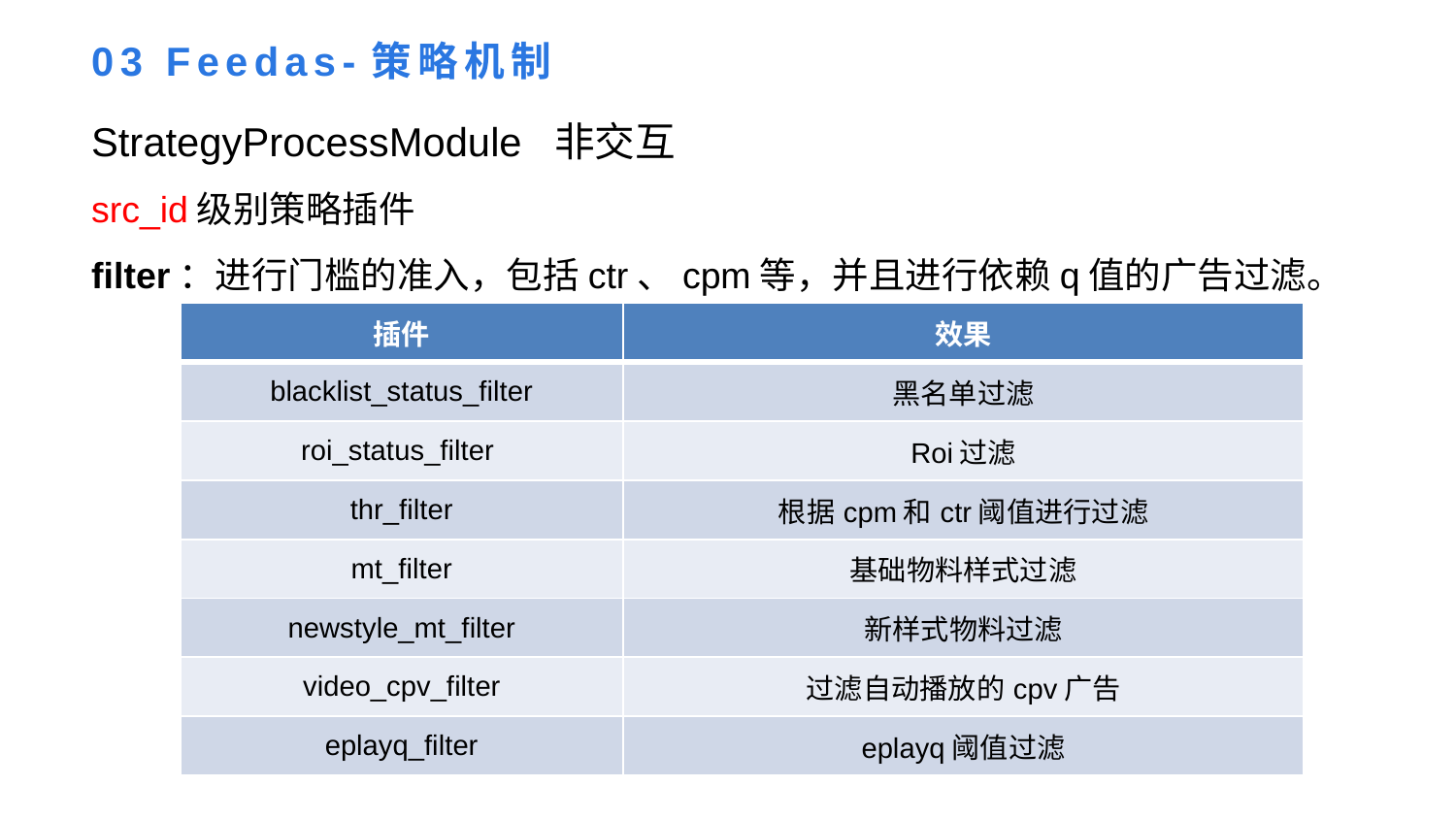

03 Feedas-策略机制
StrategyProcessModule  非交互
src_id级别策略插件
filter：进行门槛的准入，包括ctr、cpm等，并且进行依赖q值的广告过滤。

| 插件 | 效果 |
| --- | --- |
| blacklist\_status\_filter | 黑名单过滤 |
| roi\_status\_filter | Roi过滤 |
| thr\_filter | 根据cpm和ctr阈值进行过滤 |
| mt\_filter | 基础物料样式过滤 |
| newstyle\_mt\_filter | 新样式物料过滤 |
| video\_cpv\_filter | 过滤自动播放的cpv广告 |
| eplayq\_filter | eplayq阈值过滤 |